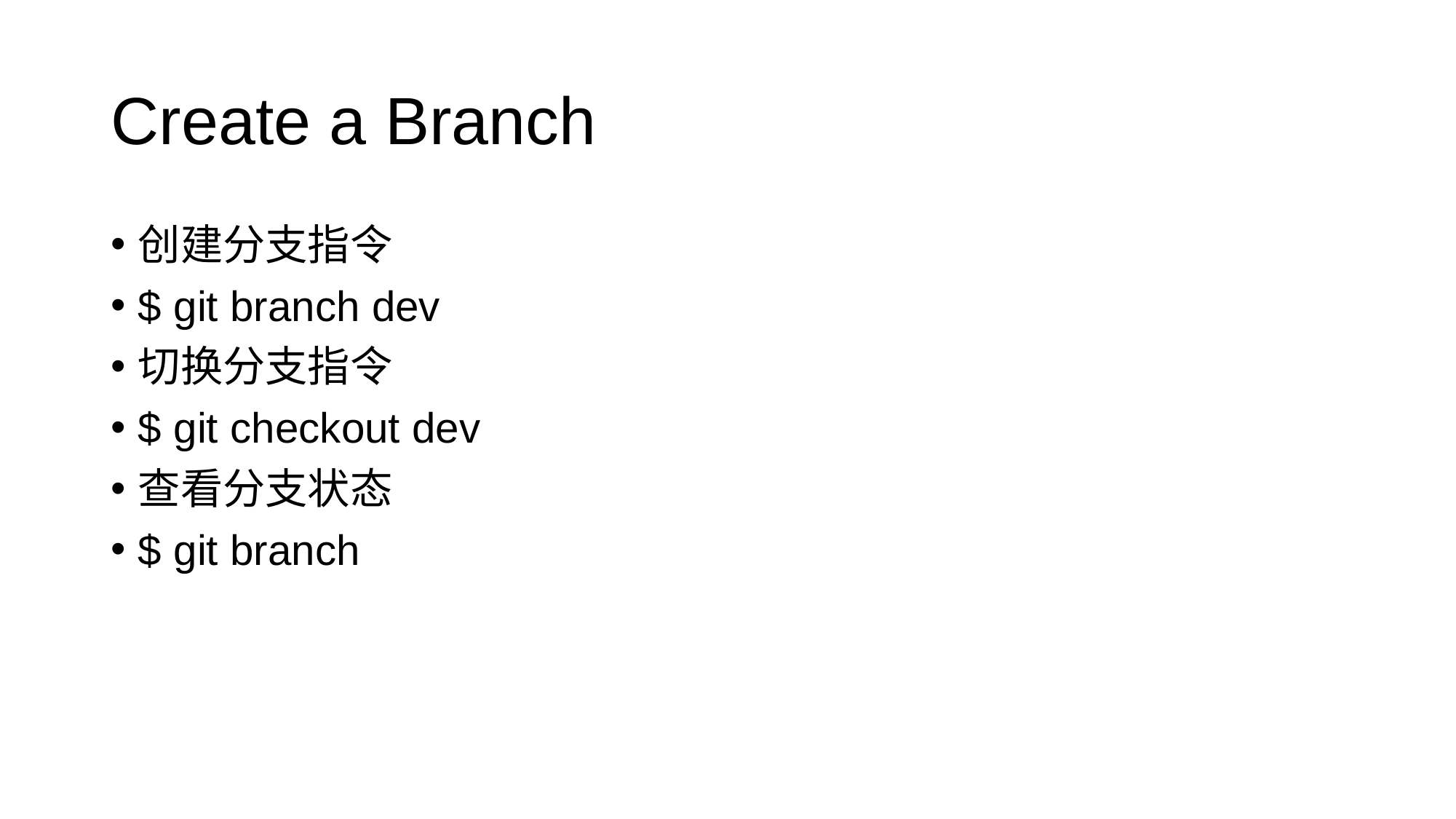

# Create a Branch
创建分支指令
$ git branch dev
切换分支指令
$ git checkout dev
查看分支状态
$ git branch